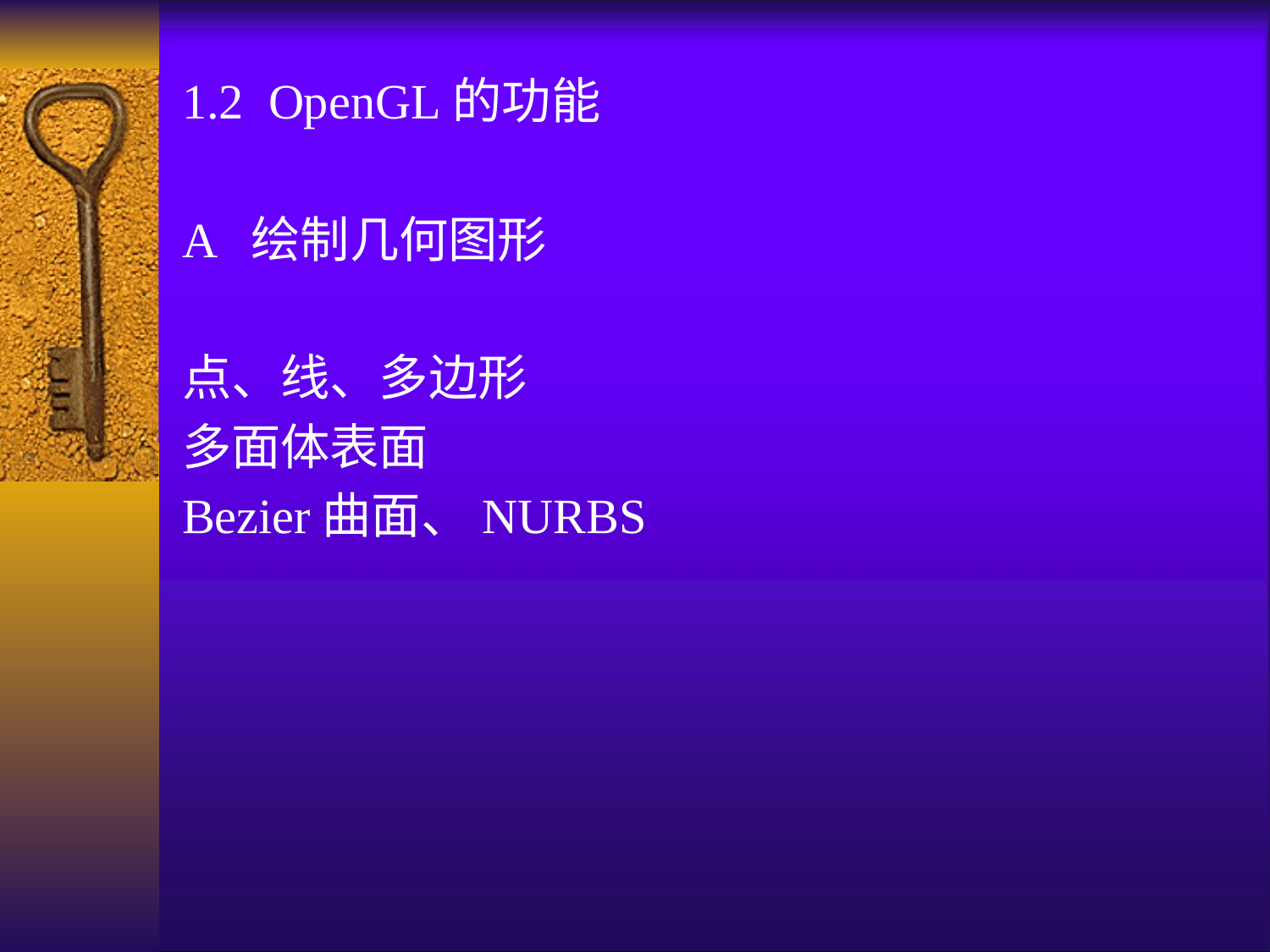

1.2  OpenGL的功能

A  绘制几何图形

点、线、多边形
多面体表面
Bezier曲面、NURBS